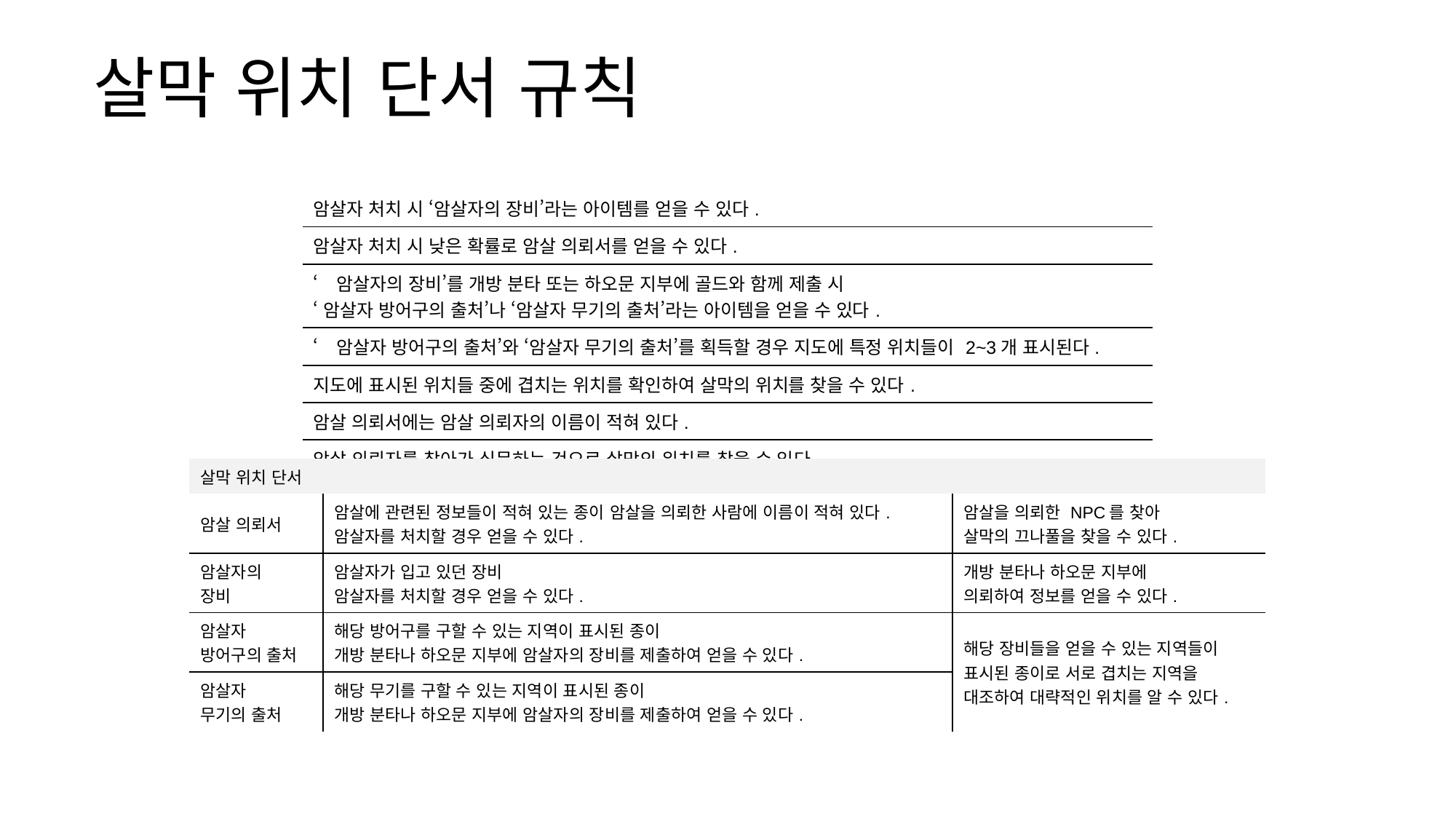

살막 위치 단서 규칙
| 암살자 처치 시 ‘암살자의 장비’라는 아이템를 얻을 수 있다. |
| --- |
| 암살자 처치 시 낮은 확률로 암살 의뢰서를 얻을 수 있다. |
| ‘암살자의 장비’를 개방 분타 또는 하오문 지부에 골드와 함께 제출 시 ‘암살자 방어구의 출처’나 ‘암살자 무기의 출처’라는 아이템을 얻을 수 있다. |
| ‘암살자 방어구의 출처’와 ‘암살자 무기의 출처’를 획득할 경우 지도에 특정 위치들이 2~3개 표시된다. |
| 지도에 표시된 위치들 중에 겹치는 위치를 확인하여 살막의 위치를 찾을 수 있다. |
| 암살 의뢰서에는 암살 의뢰자의 이름이 적혀 있다. |
| 암살 의뢰자를 찾아가 심문하는 것으로 살막의 위치를 찾을 수 있다. |
| 살막 위치 단서 |  |  |
| --- | --- | --- |
| 암살 의뢰서 | 암살에 관련된 정보들이 적혀 있는 종이 암살을 의뢰한 사람에 이름이 적혀 있다. 암살자를 처치할 경우 얻을 수 있다. | 암살을 의뢰한 NPC를 찾아 살막의 끄나풀을 찾을 수 있다. |
| 암살자의 장비 | 암살자가 입고 있던 장비 암살자를 처치할 경우 얻을 수 있다. | 개방 분타나 하오문 지부에 의뢰하여 정보를 얻을 수 있다. |
| 암살자 방어구의 출처 | 해당 방어구를 구할 수 있는 지역이 표시된 종이 개방 분타나 하오문 지부에 암살자의 장비를 제출하여 얻을 수 있다. | 해당 장비들을 얻을 수 있는 지역들이 표시된 종이로 서로 겹치는 지역을 대조하여 대략적인 위치를 알 수 있다. |
| 암살자 무기의 출처 | 해당 무기를 구할 수 있는 지역이 표시된 종이 개방 분타나 하오문 지부에 암살자의 장비를 제출하여 얻을 수 있다. |  |